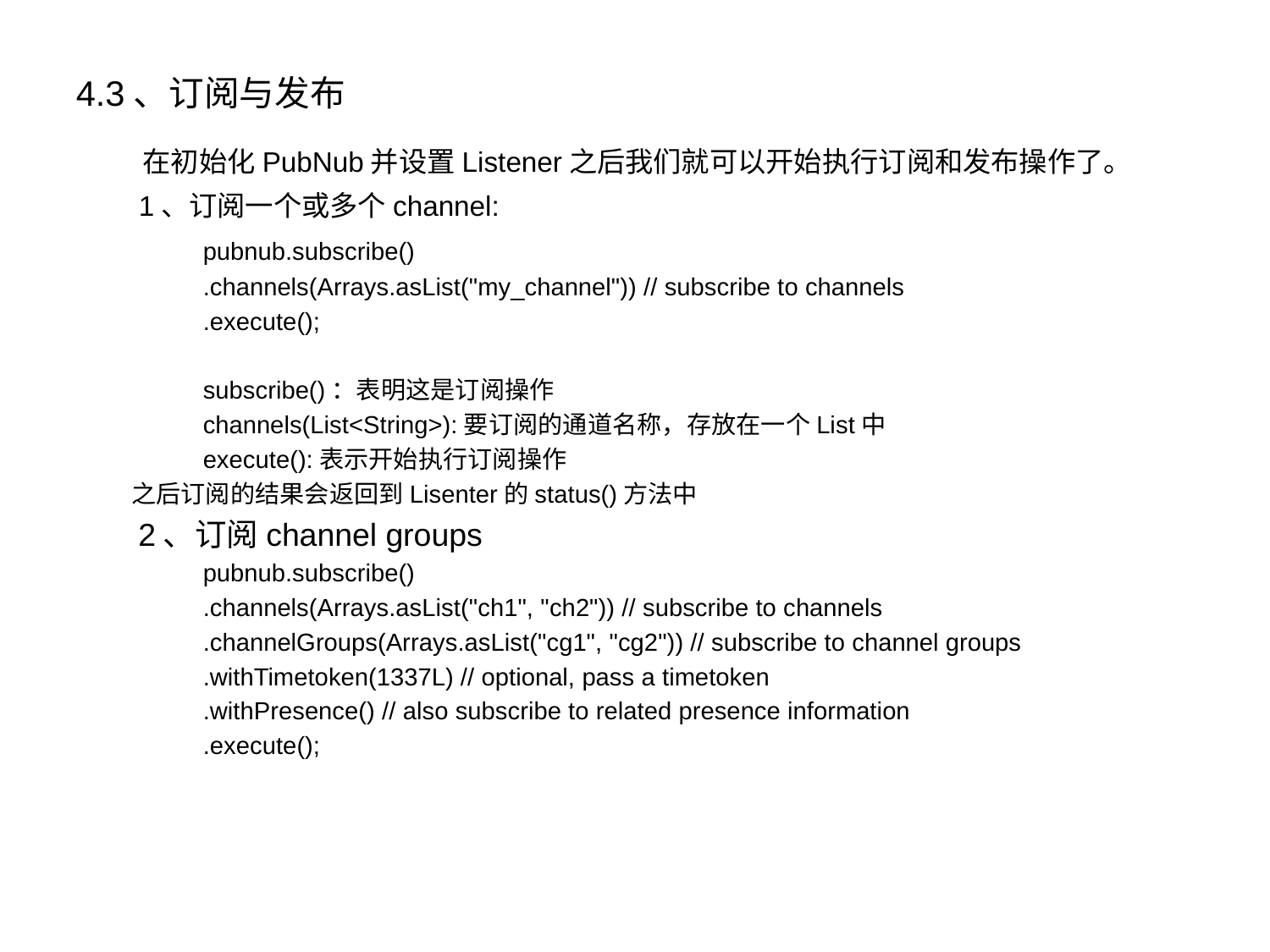

4.3、订阅与发布
     在初始化PubNub并设置Listener之后我们就可以开始执行订阅和发布操作了。
        1、订阅一个或多个channel:
	pubnub.subscribe()
      	.channels(Arrays.asList("my_channel")) // subscribe to channels
    	.execute();

	subscribe()：表明这是订阅操作
	channels(List<String>):要订阅的通道名称，存放在一个List中
	execute():表示开始执行订阅操作
         之后订阅的结果会返回到Lisenter的status()方法中
       2、订阅channel groups
	pubnub.subscribe()
      	.channels(Arrays.asList("ch1", "ch2")) // subscribe to channels
    	.channelGroups(Arrays.asList("cg1", "cg2")) // subscribe to channel groups
    	.withTimetoken(1337L) // optional, pass a timetoken
    	.withPresence() // also subscribe to related presence information
    	.execute();